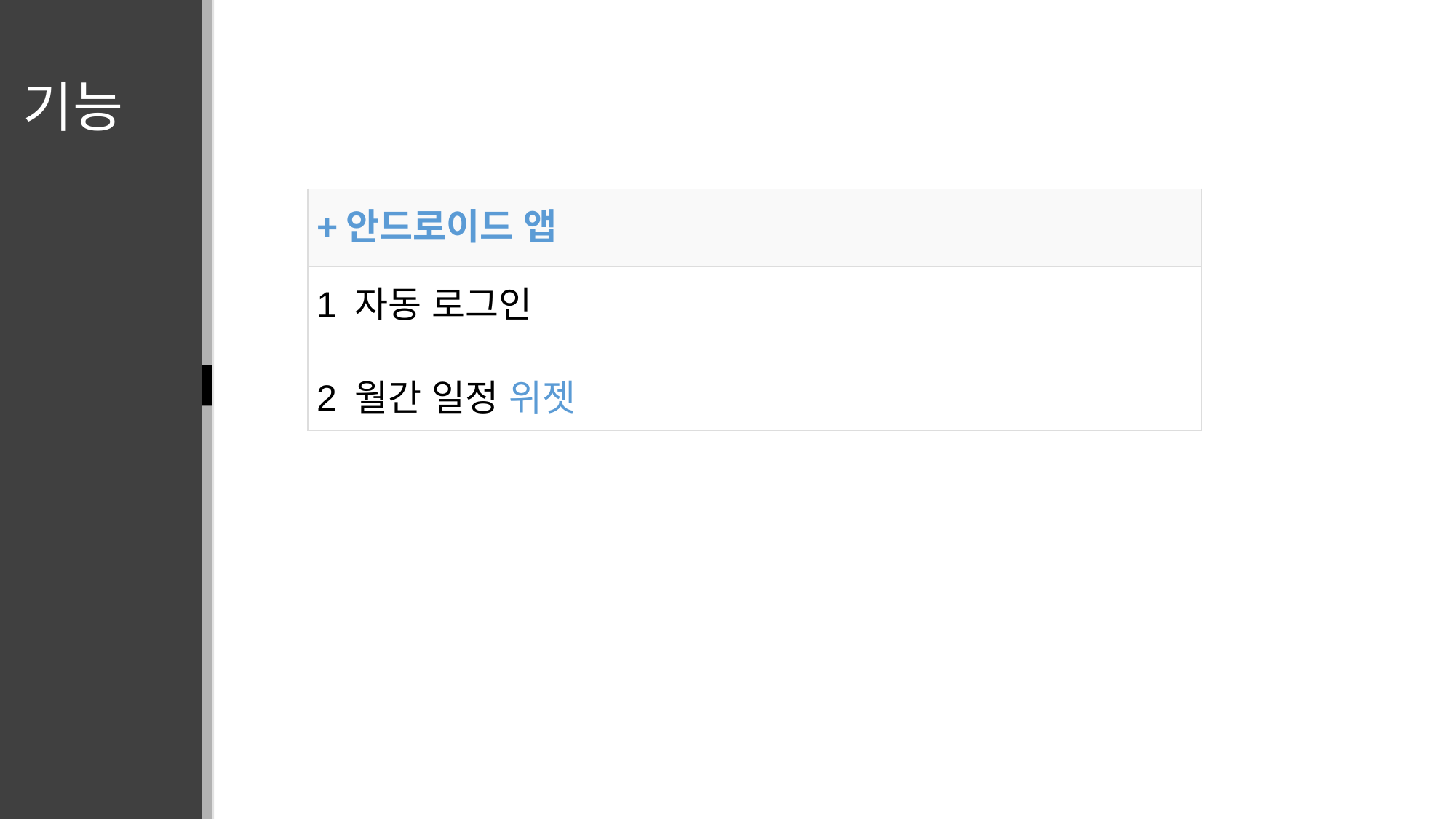

기능
| +안드로이드 앱 |
| --- |
| 1 자동 로그인 2 월간 일정 위젯 |